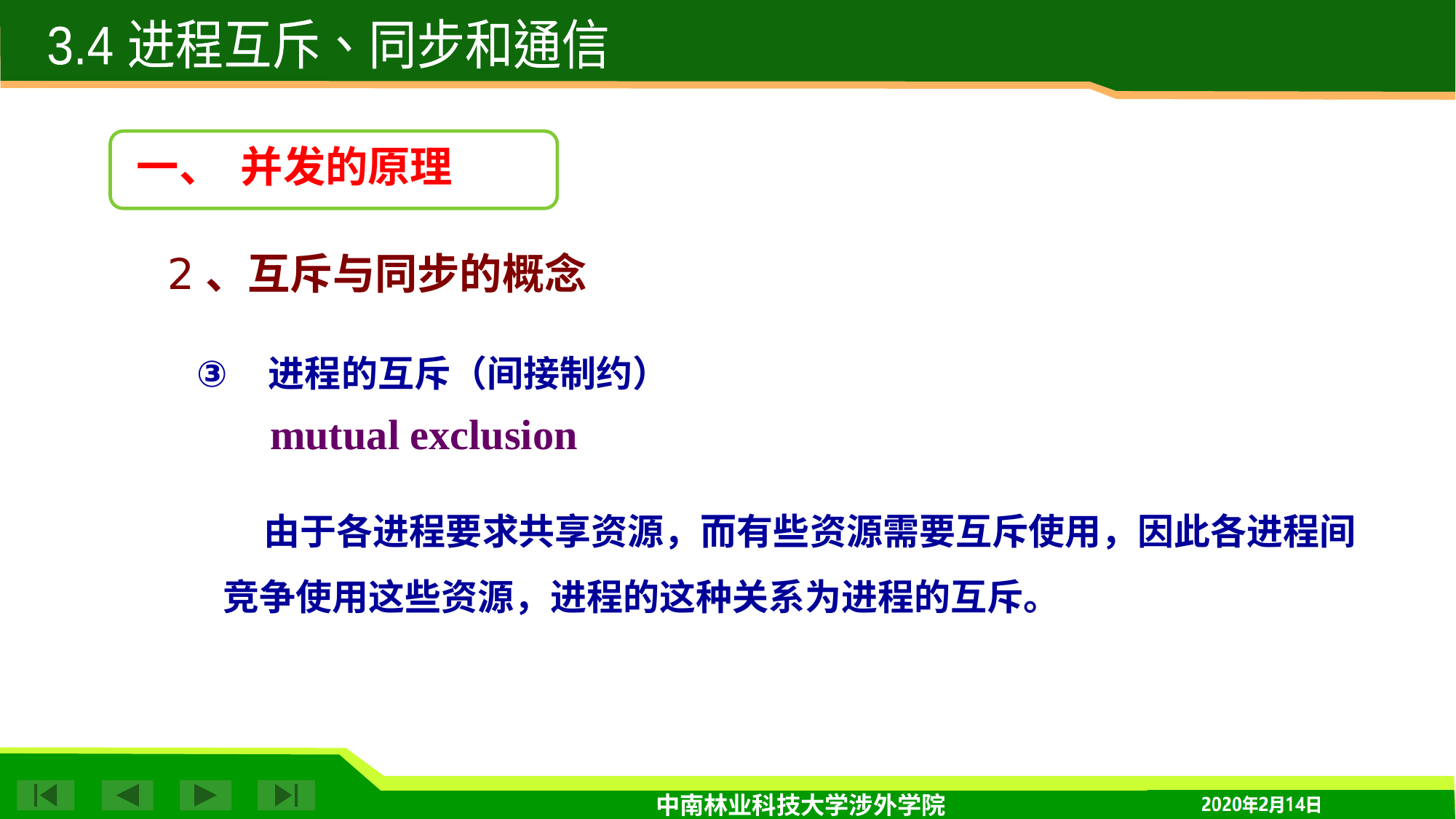

3.4 进程互斥、同步和通信

一、  并发的原理
2、互斥与同步的概念
 进程的互斥（间接制约）
      mutual exclusion
    由于各进程要求共享资源，而有些资源需要互斥使用，因此各进程间竞争使用这些资源，进程的这种关系为进程的互斥。